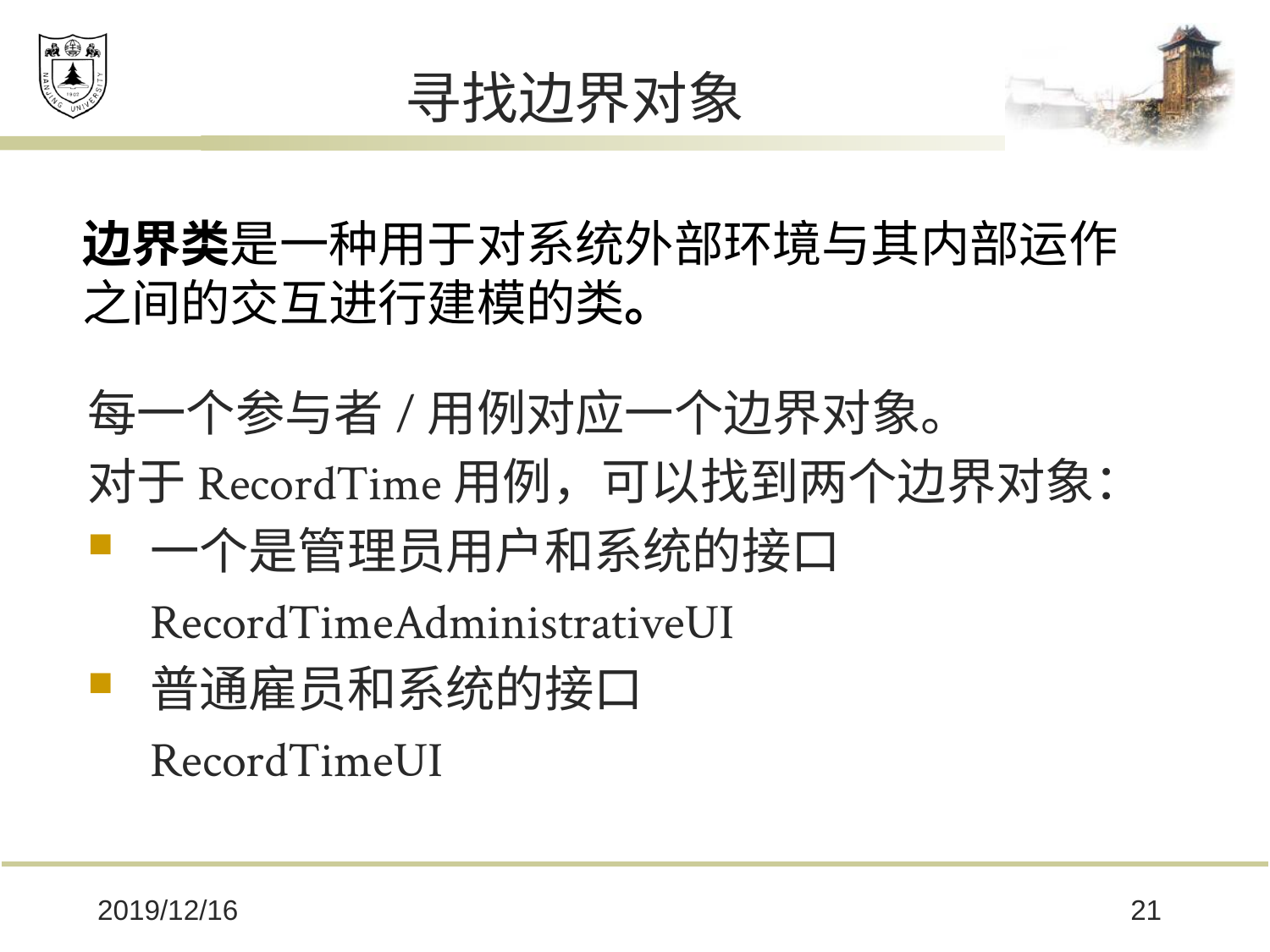

# 寻找边界对象
边界类是一种用于对系统外部环境与其内部运作之间的交互进行建模的类。

每一个参与者/用例对应一个边界对象。
对于RecordTime用例，可以找到两个边界对象：
一个是管理员用户和系统的接口
	RecordTimeAdministrativeUI
普通雇员和系统的接口
	RecordTimeUI
2019/12/16
21